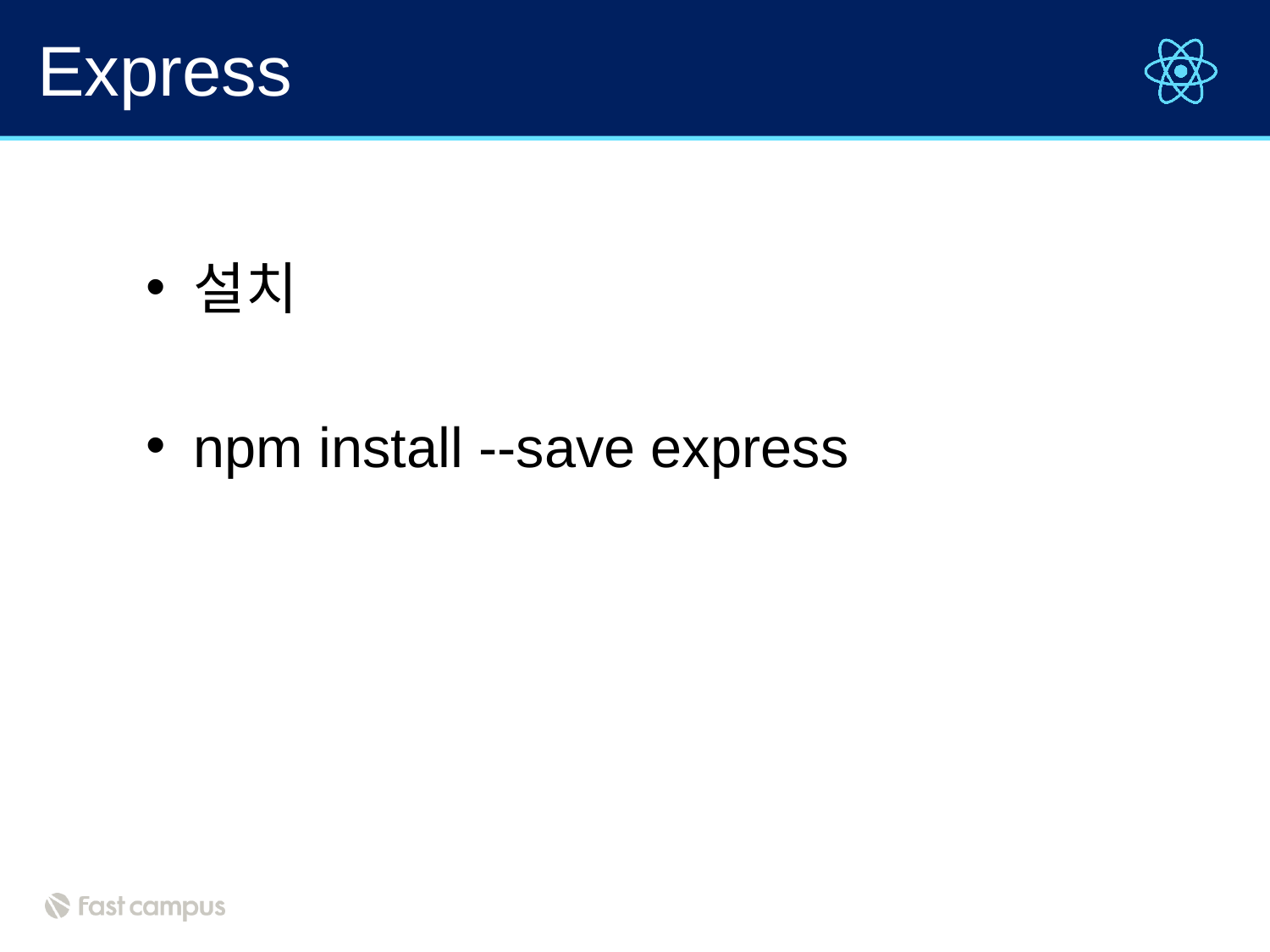

# Express
설치

npm install --save express